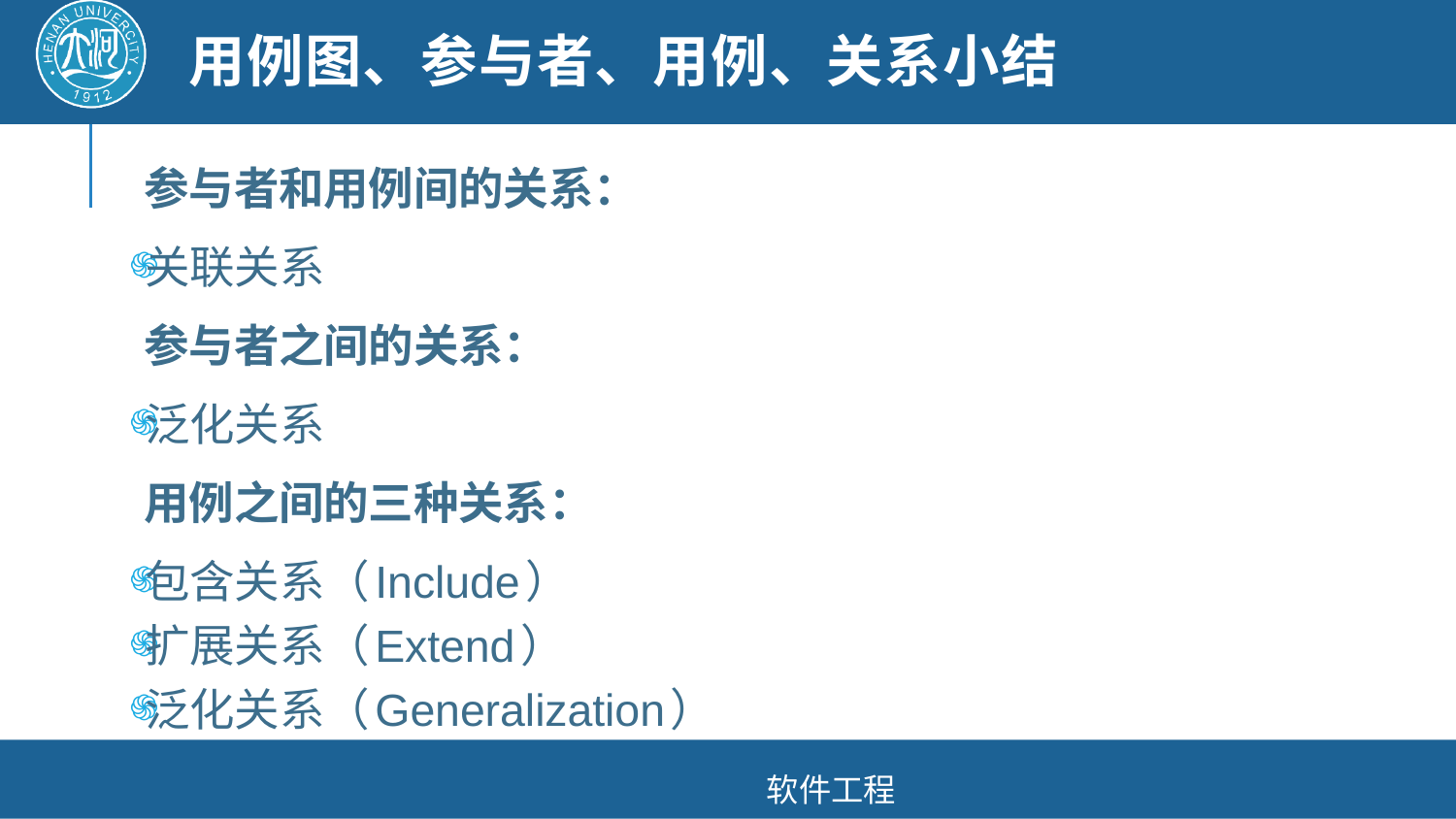

# 用例图、参与者、用例、关系小结
参与者和用例间的关系：
关联关系
参与者之间的关系：
泛化关系
用例之间的三种关系：
包含关系（Include）
扩展关系（Extend）
泛化关系（Generalization）

软件工程
28